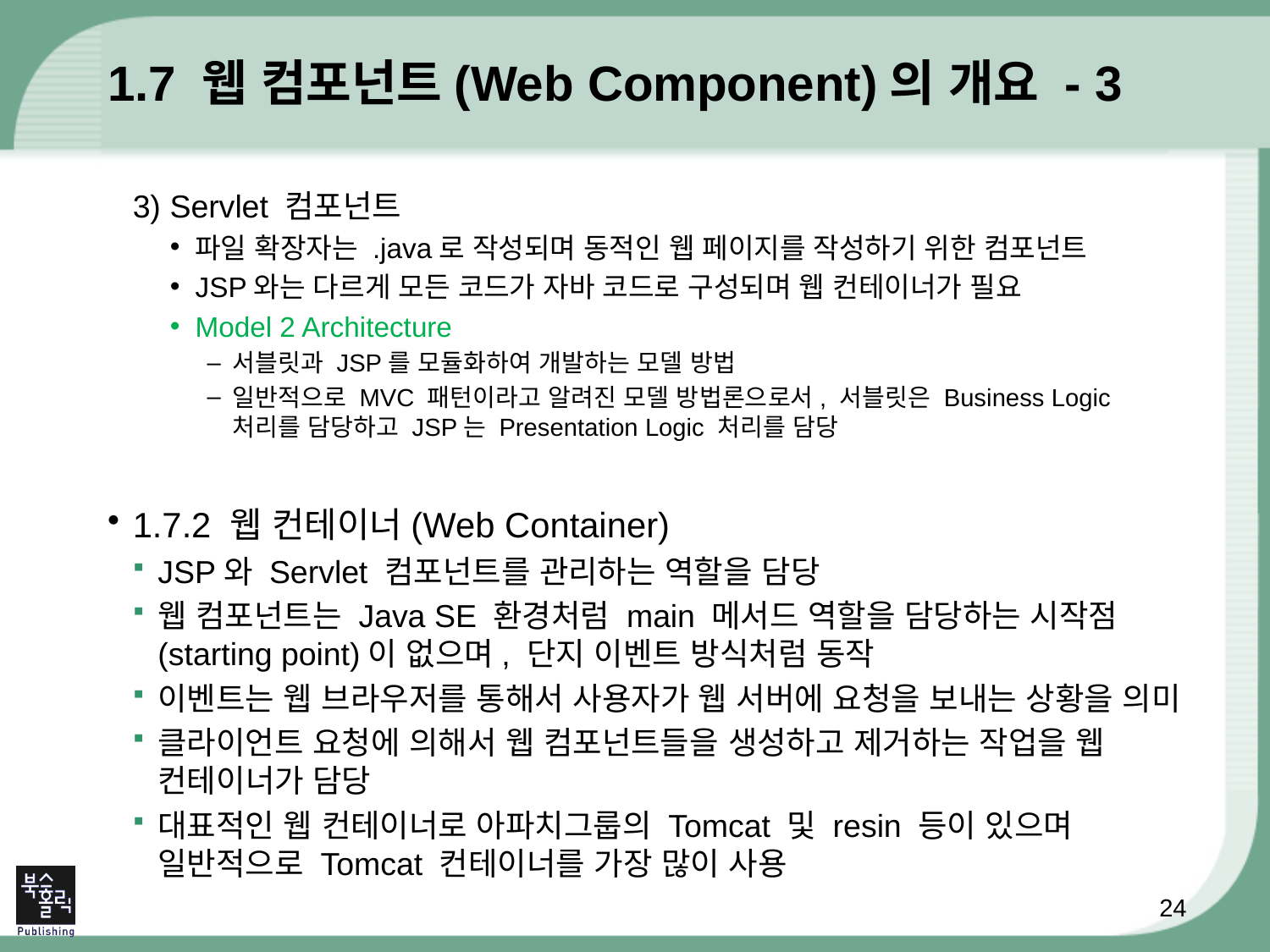

# 1.7 웹 컴포넌트(Web Component)의 개요 - 3
3) Servlet 컴포넌트
파일 확장자는 .java로 작성되며 동적인 웹 페이지를 작성하기 위한 컴포넌트
JSP와는 다르게 모든 코드가 자바 코드로 구성되며 웹 컨테이너가 필요
Model 2 Architecture
서블릿과 JSP를 모듈화하여 개발하는 모델 방법
일반적으로 MVC 패턴이라고 알려진 모델 방법론으로서, 서블릿은 Business Logic 처리를 담당하고 JSP는 Presentation Logic 처리를 담당

1.7.2 웹 컨테이너(Web Container)
JSP와 Servlet 컴포넌트를 관리하는 역할을 담당
웹 컴포넌트는 Java SE 환경처럼 main 메서드 역할을 담당하는 시작점(starting point)이 없으며, 단지 이벤트 방식처럼 동작
이벤트는 웹 브라우저를 통해서 사용자가 웹 서버에 요청을 보내는 상황을 의미
클라이언트 요청에 의해서 웹 컴포넌트들을 생성하고 제거하는 작업을 웹 컨테이너가 담당
대표적인 웹 컨테이너로 아파치그룹의 Tomcat 및 resin 등이 있으며 일반적으로 Tomcat 컨테이너를 가장 많이 사용
24